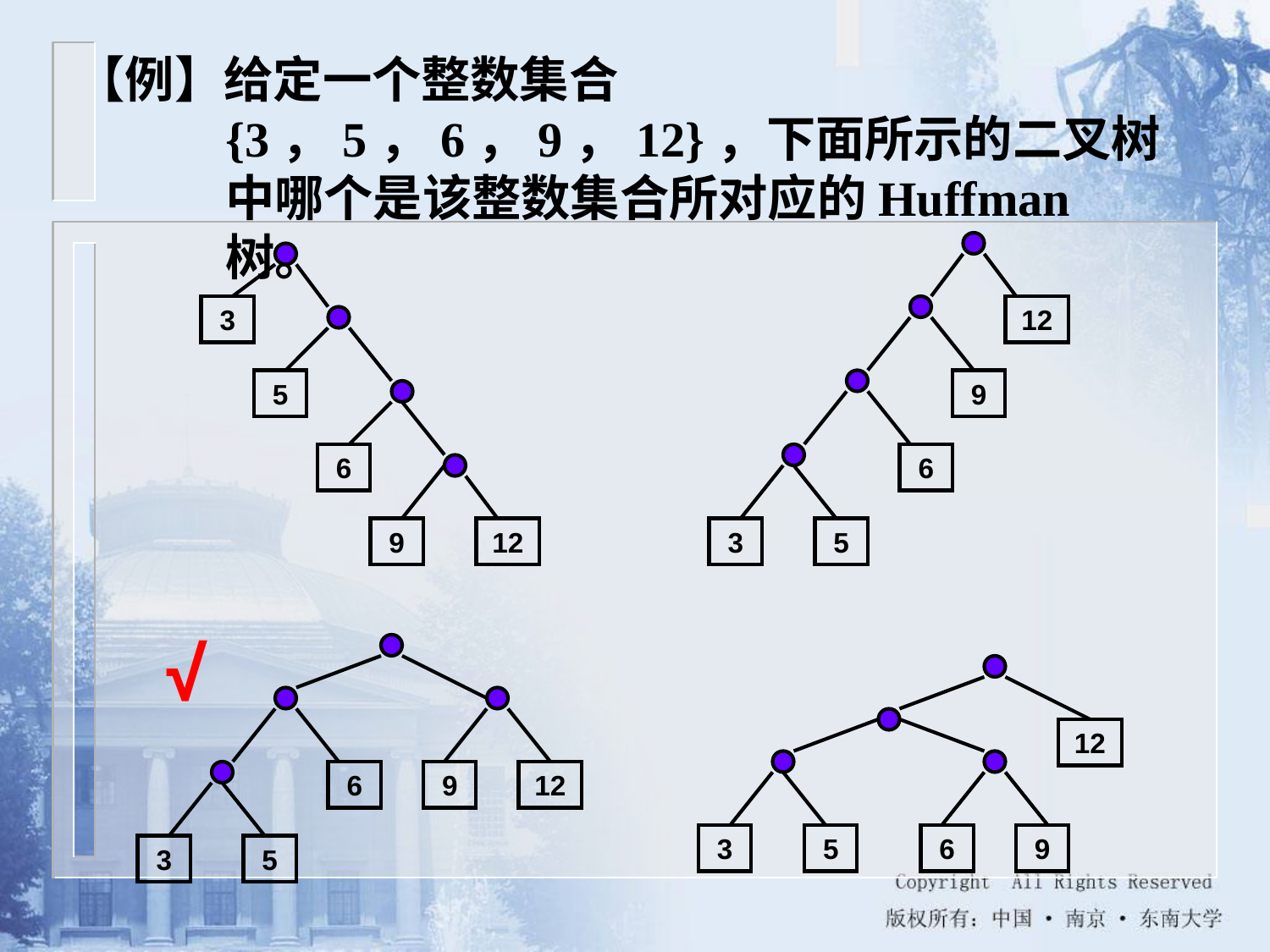

【例】给定一个整数集合{3，5，6，9，12}，下面所示的二叉树中哪个是该整数集合所对应的Huffman树。

12

9

6

3
5

3

5

6

9
12
√

6
9
12

3
5

12

3
5
6
9